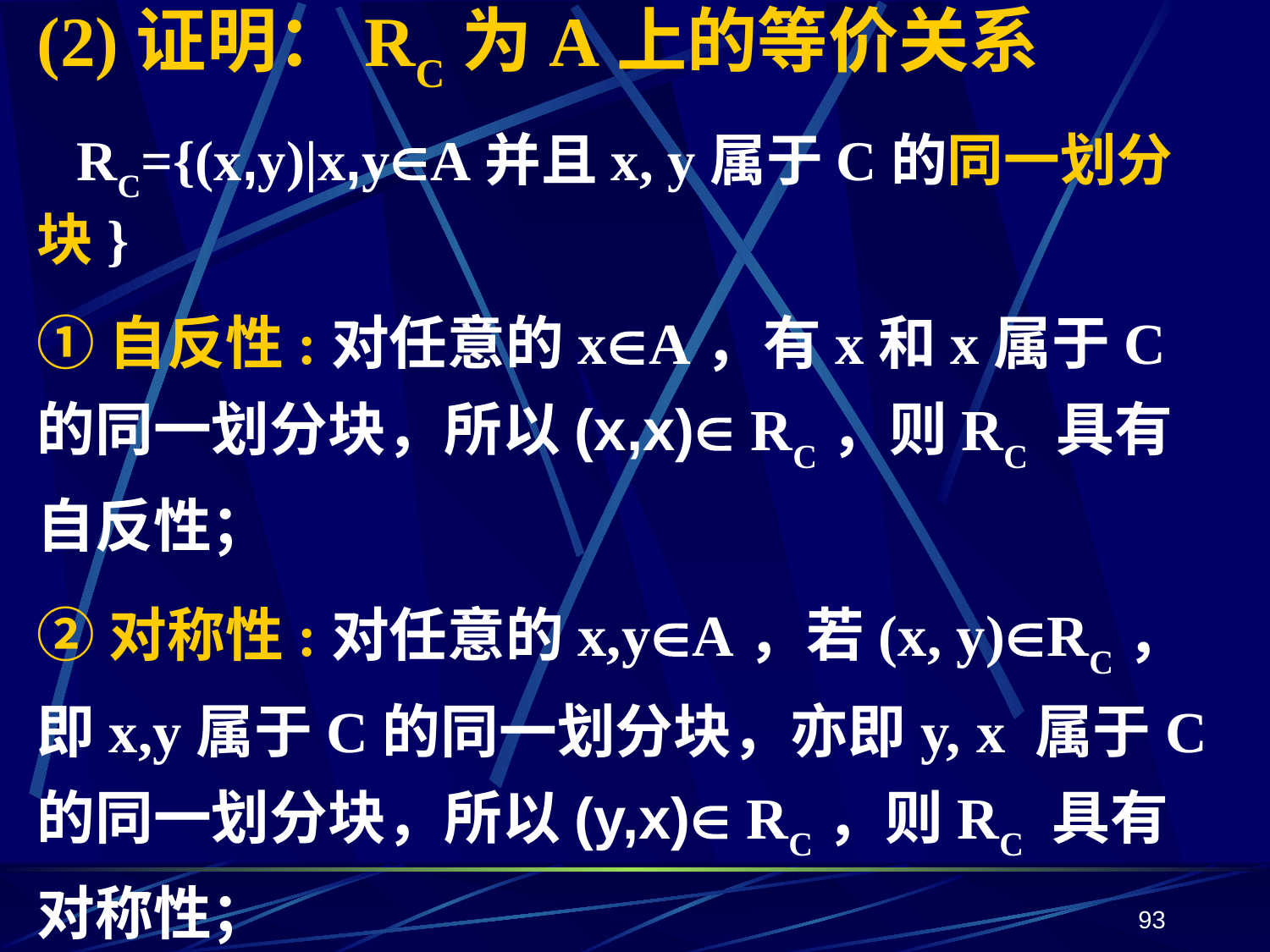

# (2)证明：RC为A上的等价关系 RC={(x,y)|x,y∈A并且x, y属于C的同一划分块}
①自反性:对任意的x∈A，有x和x属于C的同一划分块，所以(x,x)∈ RC，则RC 具有自反性；
②对称性:对任意的x,y∈A，若(x, y)∈RC，即x,y属于C的同一划分块，亦即y, x 属于C的同一划分块，所以(y,x)∈ RC，则RC 具有对称性；
93